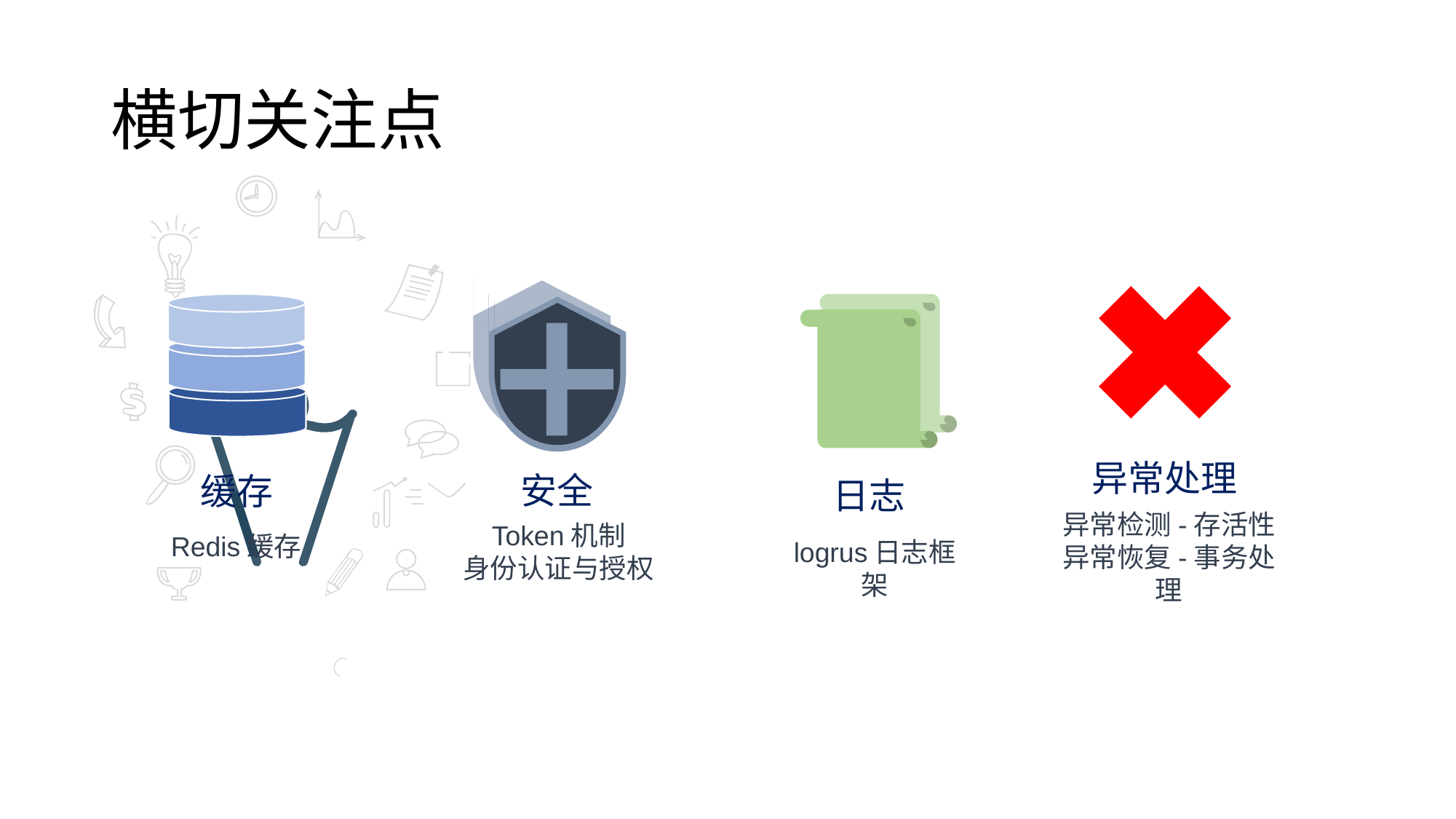

# 横切关注点

异常处理
安全
缓存
日志
异常检测-存活性
异常恢复-事务处理
Token机制
身份认证与授权
Redis缓存
logrus日志框架
16